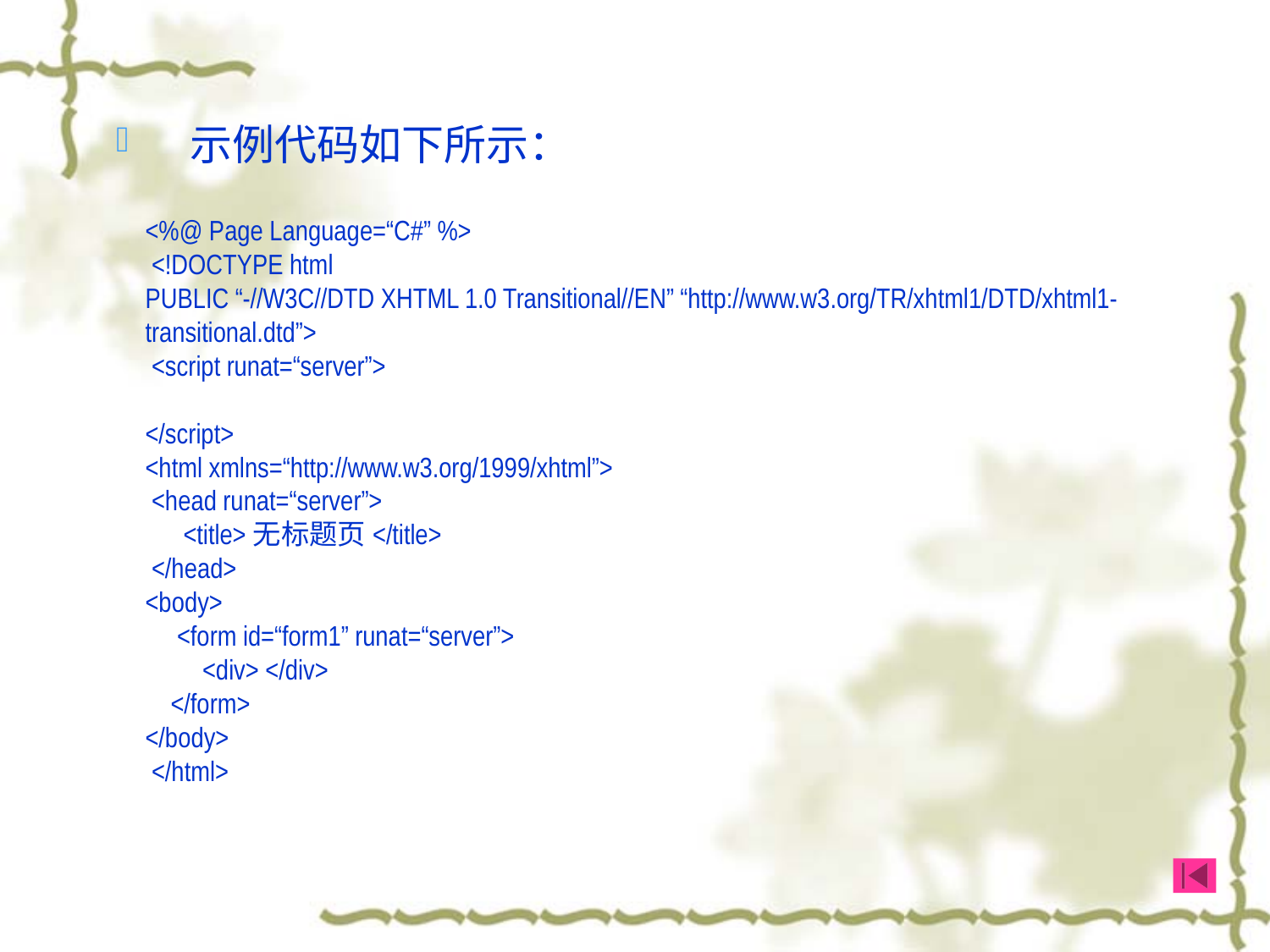

示例代码如下所示：
<%@ Page Language=“C#” %>
 <!DOCTYPE html
PUBLIC “-//W3C//DTD XHTML 1.0 Transitional//EN” “http://www.w3.org/TR/xhtml1/DTD/xhtml1-transitional.dtd”>
 <script runat=“server”>

</script>
<html xmlns=“http://www.w3.org/1999/xhtml”>
 <head runat=“server”>
      <title>无标题页</title>
 </head>
<body>
     <form id=“form1” runat=“server”>
         <div> </div>
    </form>
</body>
 </html>